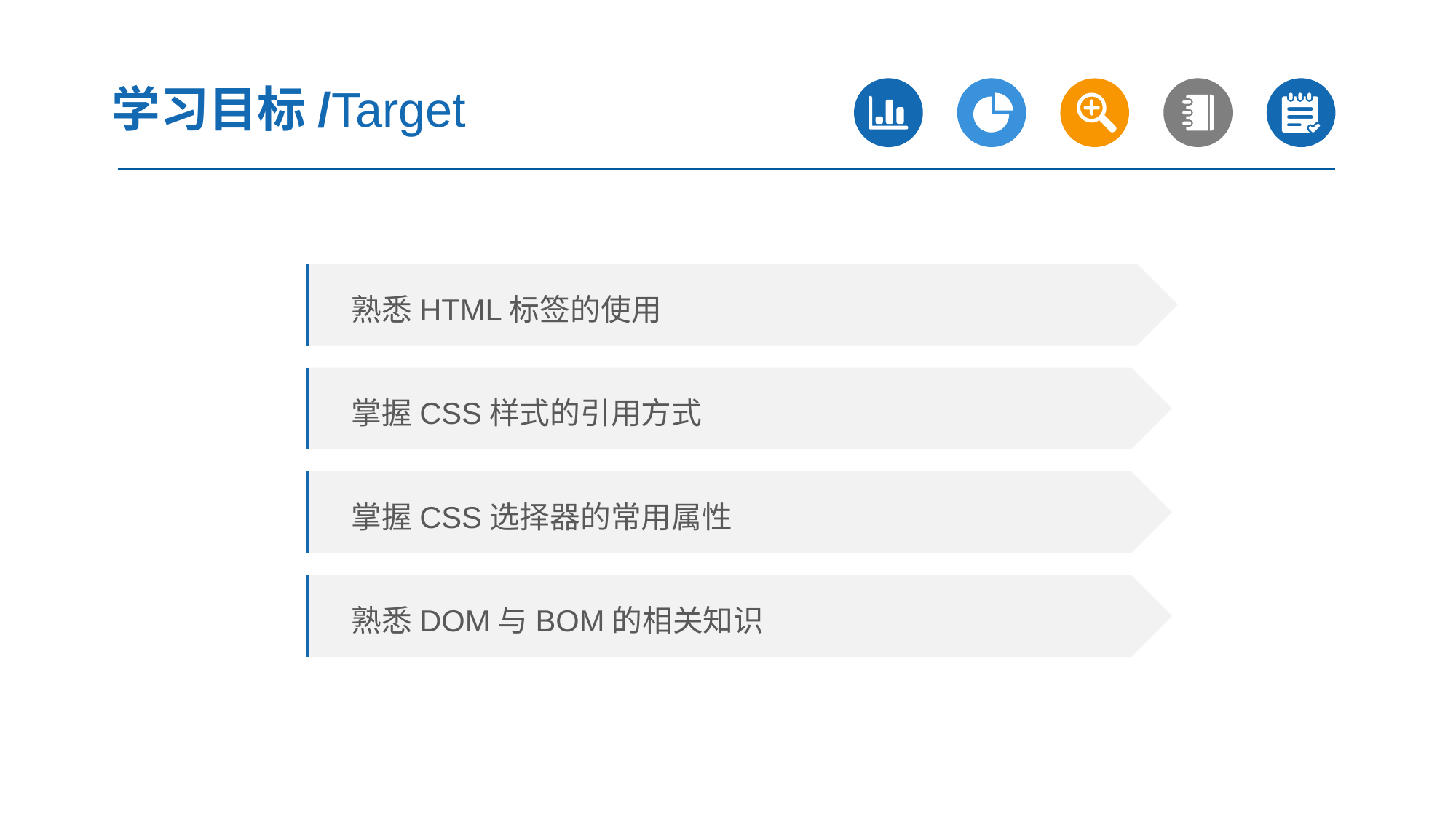

学习目标/Target
    熟悉HTML标签的使用

    掌握CSS样式的引用方式

    掌握CSS选择器的常用属性

    熟悉DOM与BOM的相关知识